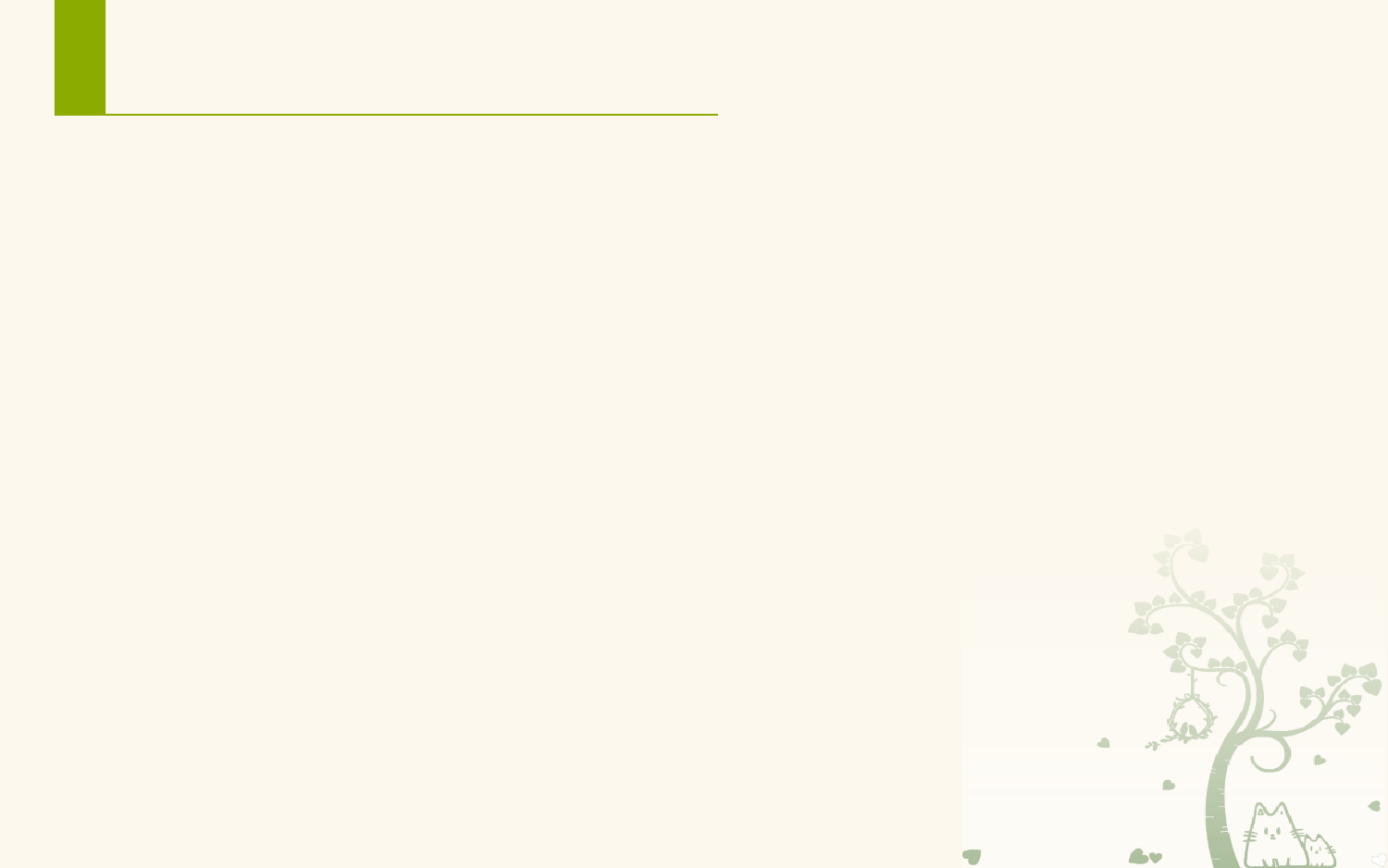

# 3.2.7 Spinner控件
Spinner绑定的数据源可以在XML中指定。
在string.xml中使用string-array构建数组，使用item添加数组元素：
<string name = "academic_prompt"> 请选择学历 </string>
<string-array name = "academic" >
    <item> 博士 </item>
    <item> 硕士 </item>
    <item> 大学 </item>
    <item>  高中</item>
</string-array>
然后在布局文件中，插入Spinner，使用spinnerMode指定为dialog对话框，还可以指定为dropdown下拉列表。使用spinner的prompt和enties，分别指定对话框的标题和列表。